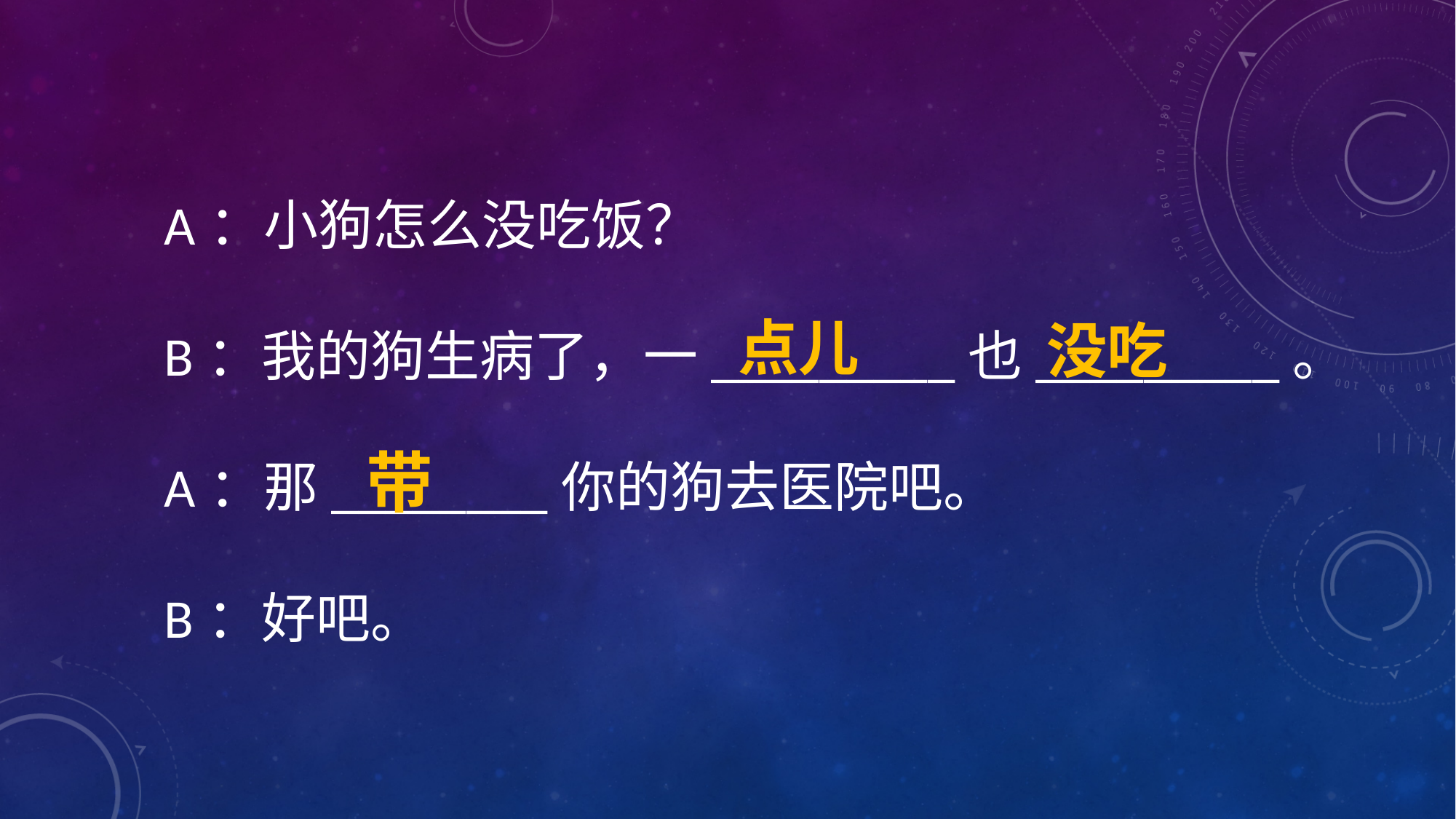

A：小狗怎么没吃饭？

B：我的狗生病了，一_________也_________。

A：那________你的狗去医院吧。

B：好吧。
点儿
没吃
带